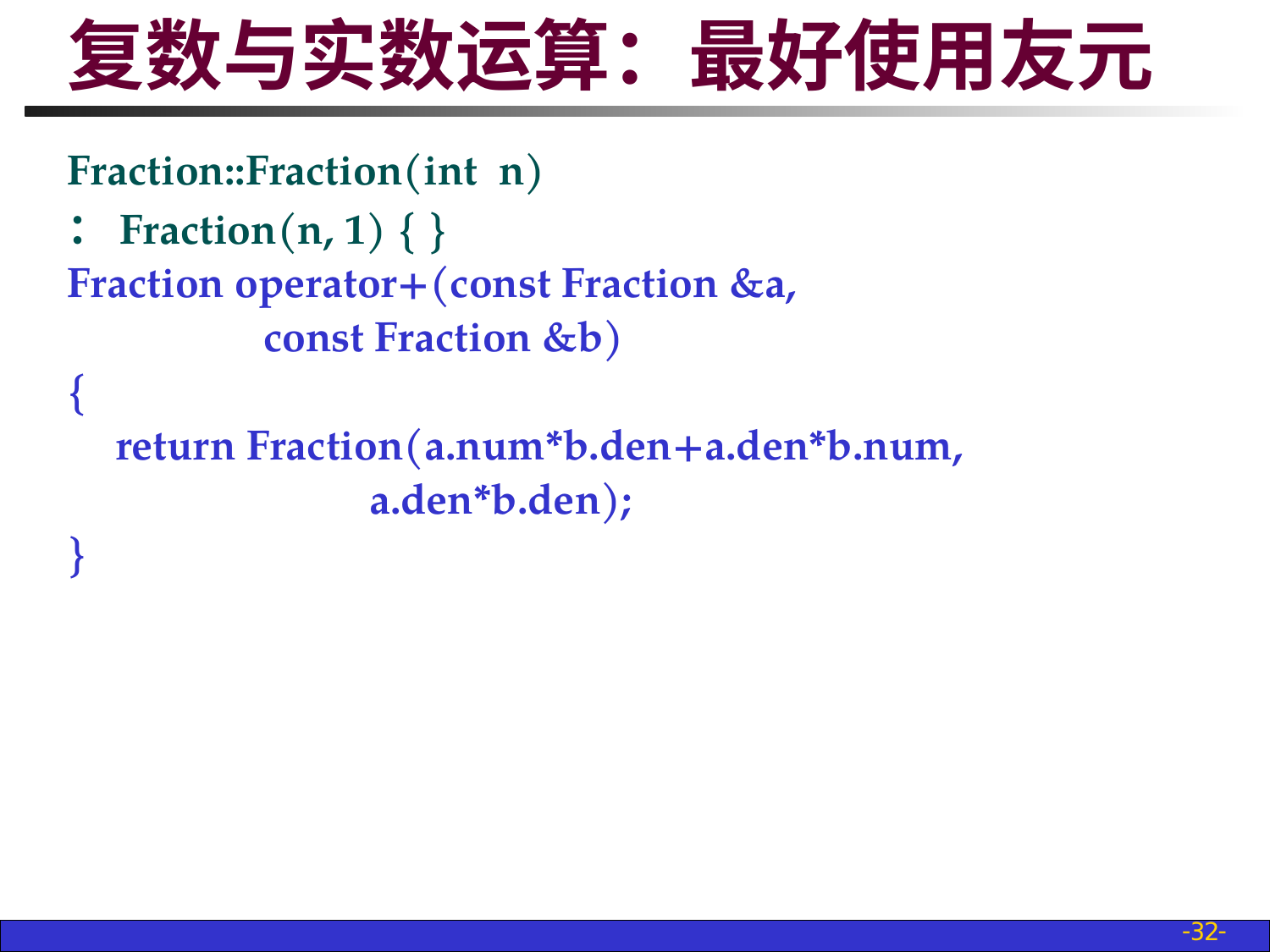

# 复数与实数运算：最好使用友元
Fraction::Fraction(int  n)
：Fraction(n, 1) { }
Fraction operator+(const Fraction &a,
		  const Fraction &b)
{
	return Fraction(a.num*b.den+a.den*b.num,
			a.den*b.den);
}
-32-